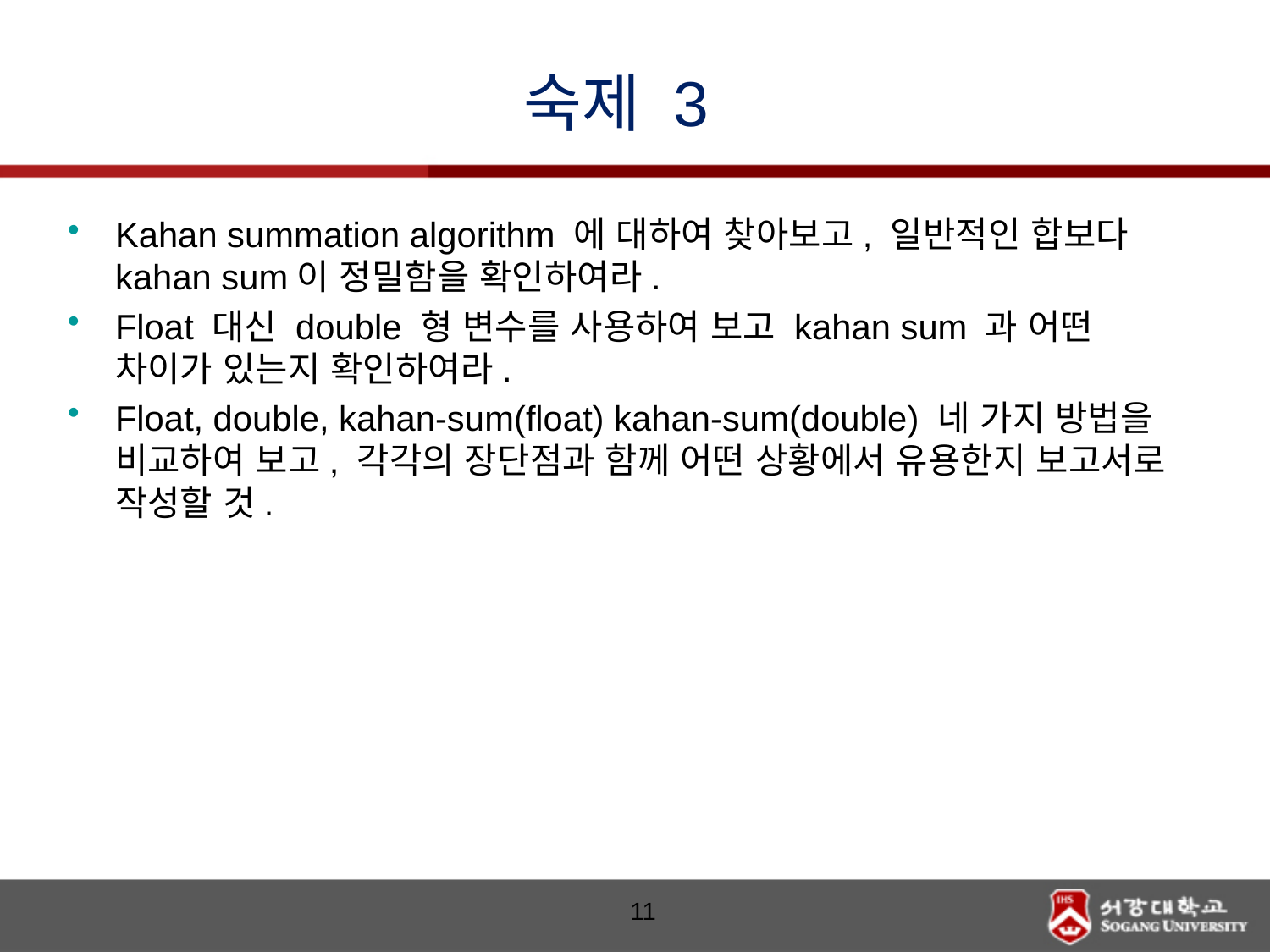

# 숙제 3
Kahan summation algorithm 에 대하여 찾아보고, 일반적인 합보다 kahan sum이 정밀함을 확인하여라.
Float 대신 double 형 변수를 사용하여 보고 kahan sum 과 어떤 차이가 있는지 확인하여라.
Float, double, kahan-sum(float) kahan-sum(double) 네 가지 방법을 비교하여 보고, 각각의 장단점과 함께 어떤 상황에서 유용한지 보고서로 작성할 것.

11